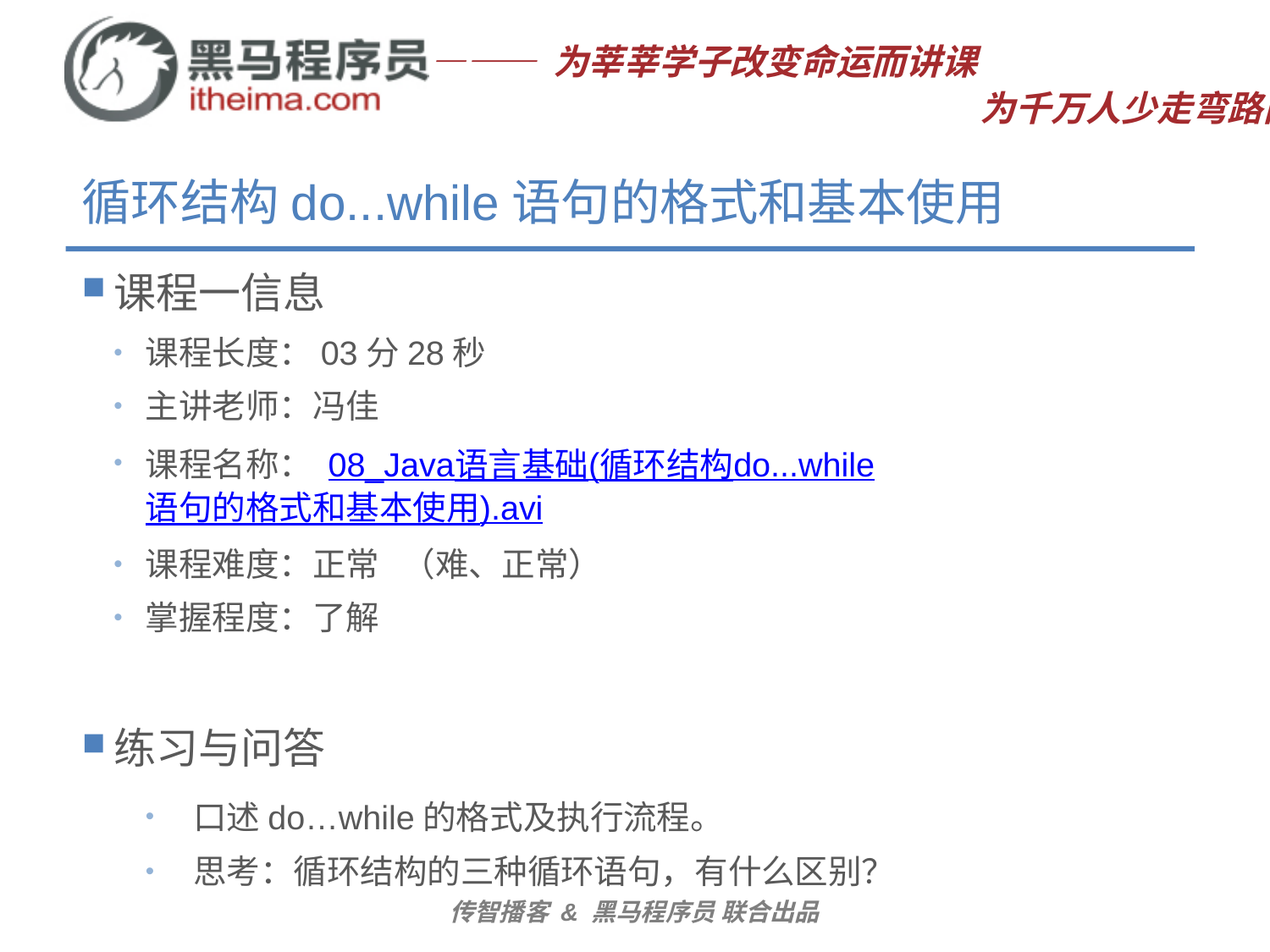

# 循环结构do...while语句的格式和基本使用
课程一信息
课程长度：03分28秒
主讲老师：冯佳
课程名称： 08_Java语言基础(循环结构do...while语句的格式和基本使用).avi
课程难度：正常   （难、正常）
掌握程度：了解

练习与问答
口述do…while的格式及执行流程。
思考：循环结构的三种循环语句，有什么区别？